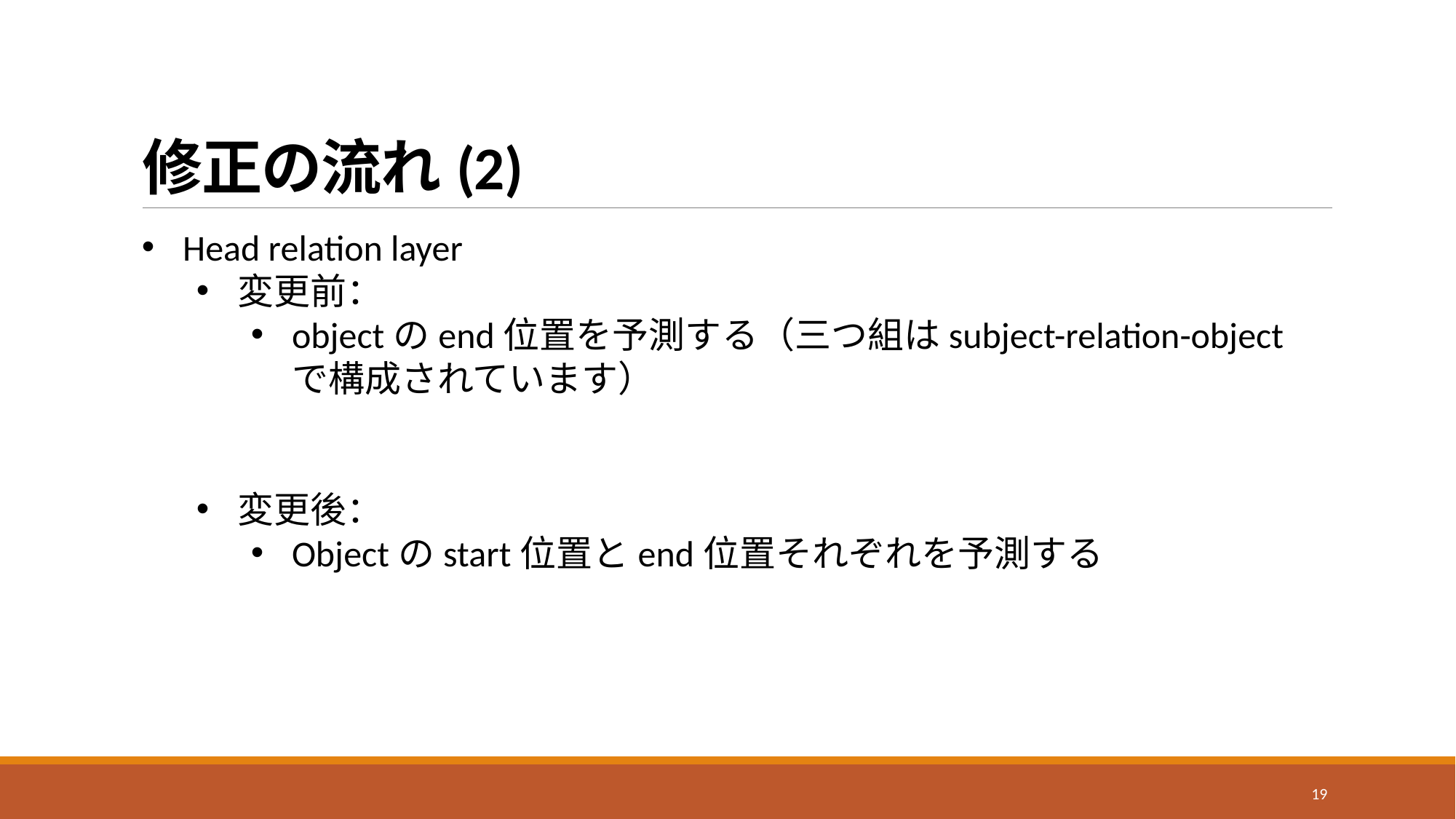

# 修正の流れ(2)
Head relation layer
変更前：
objectのend位置を予測する（三つ組はsubject-relation-objectで構成されています）

変更後：
Objectのstart位置とend位置それぞれを予測する
19